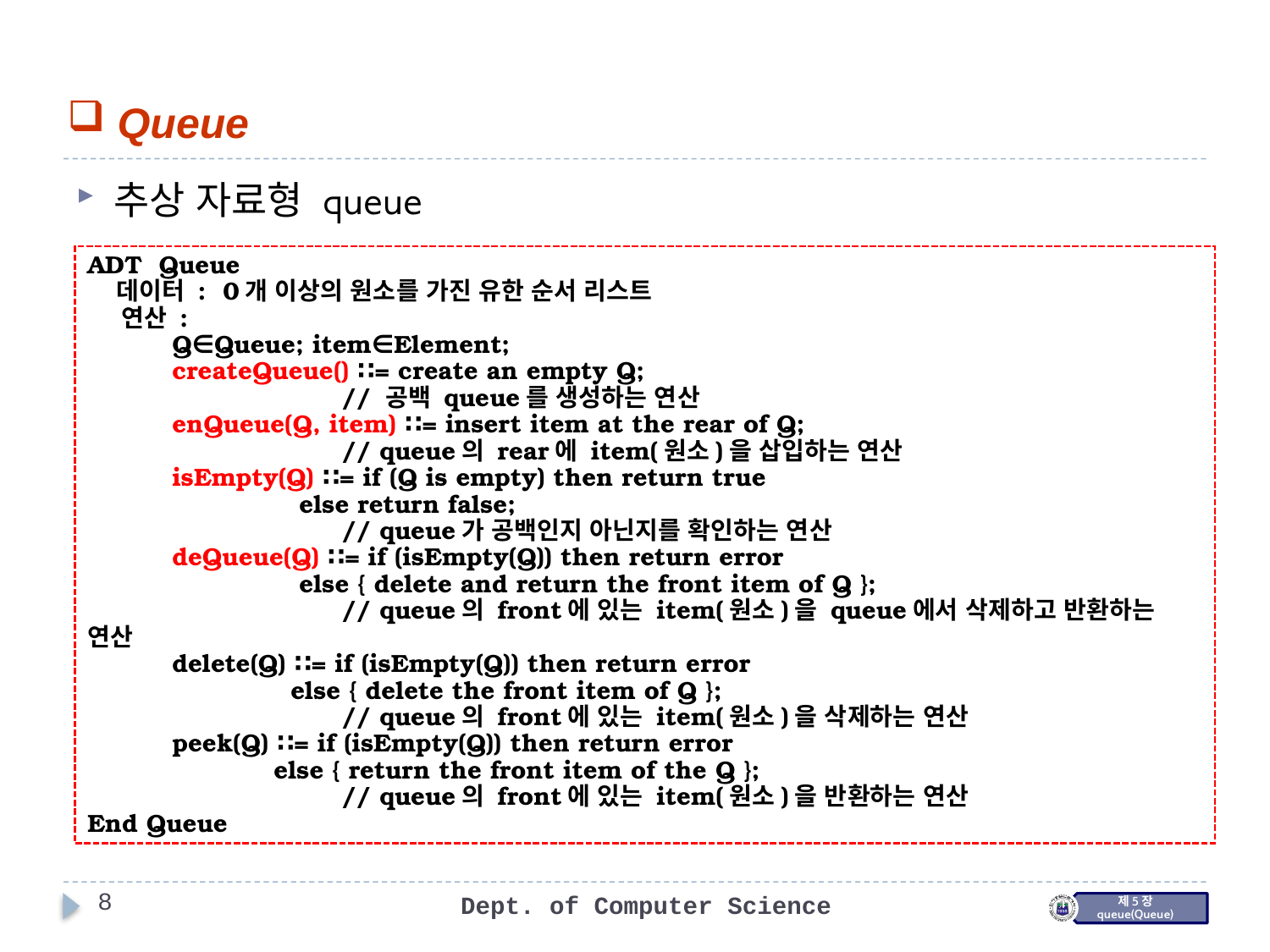

Queue
추상 자료형 queue
ADT  Queue
    데이터 :  0개 이상의 원소를 가진 유한 순서 리스트
    연산 :
          Q∈Queue; item∈Element;
          createQueue() ∷= create an empty Q;
		// 공백 queue를 생성하는 연산
          enQueue(Q, item) ∷= insert item at the rear of Q;
		// queue의 rear에 item(원소)을 삽입하는 연산
          isEmpty(Q) ∷= if (Q is empty) then return true
                         else return false;
		// queue가 공백인지 아닌지를 확인하는 연산
          deQueue(Q) ∷= if (isEmpty(Q)) then return error
                         else { delete and return the front item of Q };
		// queue의 front에 있는 item(원소)을 queue에서 삭제하고 반환하는 연산
          delete(Q) ∷= if (isEmpty(Q)) then return error
                        else { delete the front item of Q };
		// queue의 front에 있는 item(원소)을 삭제하는 연산
          peek(Q) ∷= if (isEmpty(Q)) then return error
                      else { return the front item of the Q };
		// queue의 front에 있는 item(원소)을 반환하는 연산
End Queue
8
Dept. of Computer Science